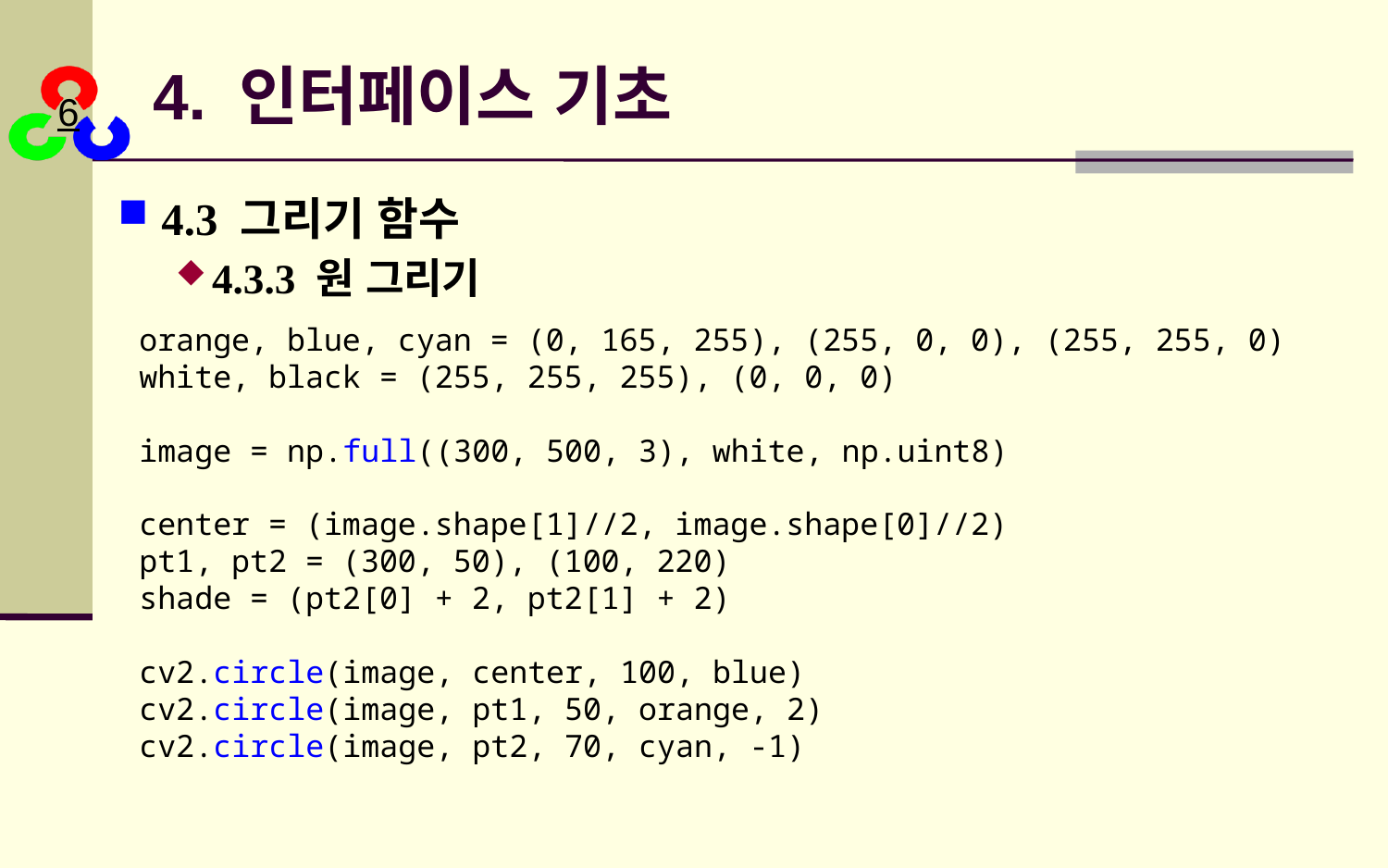

# 4. 인터페이스 기초
4.3 그리기 함수
4.3.3 원 그리기
orange, blue, cyan = (0, 165, 255), (255, 0, 0), (255, 255, 0)
white, black = (255, 255, 255), (0, 0, 0)
image = np.full((300, 500, 3), white, np.uint8)
center = (image.shape[1]//2, image.shape[0]//2)
pt1, pt2 = (300, 50), (100, 220)
shade = (pt2[0] + 2, pt2[1] + 2)
cv2.circle(image, center, 100, blue)
cv2.circle(image, pt1, 50, orange, 2)
cv2.circle(image, pt2, 70, cyan, -1)